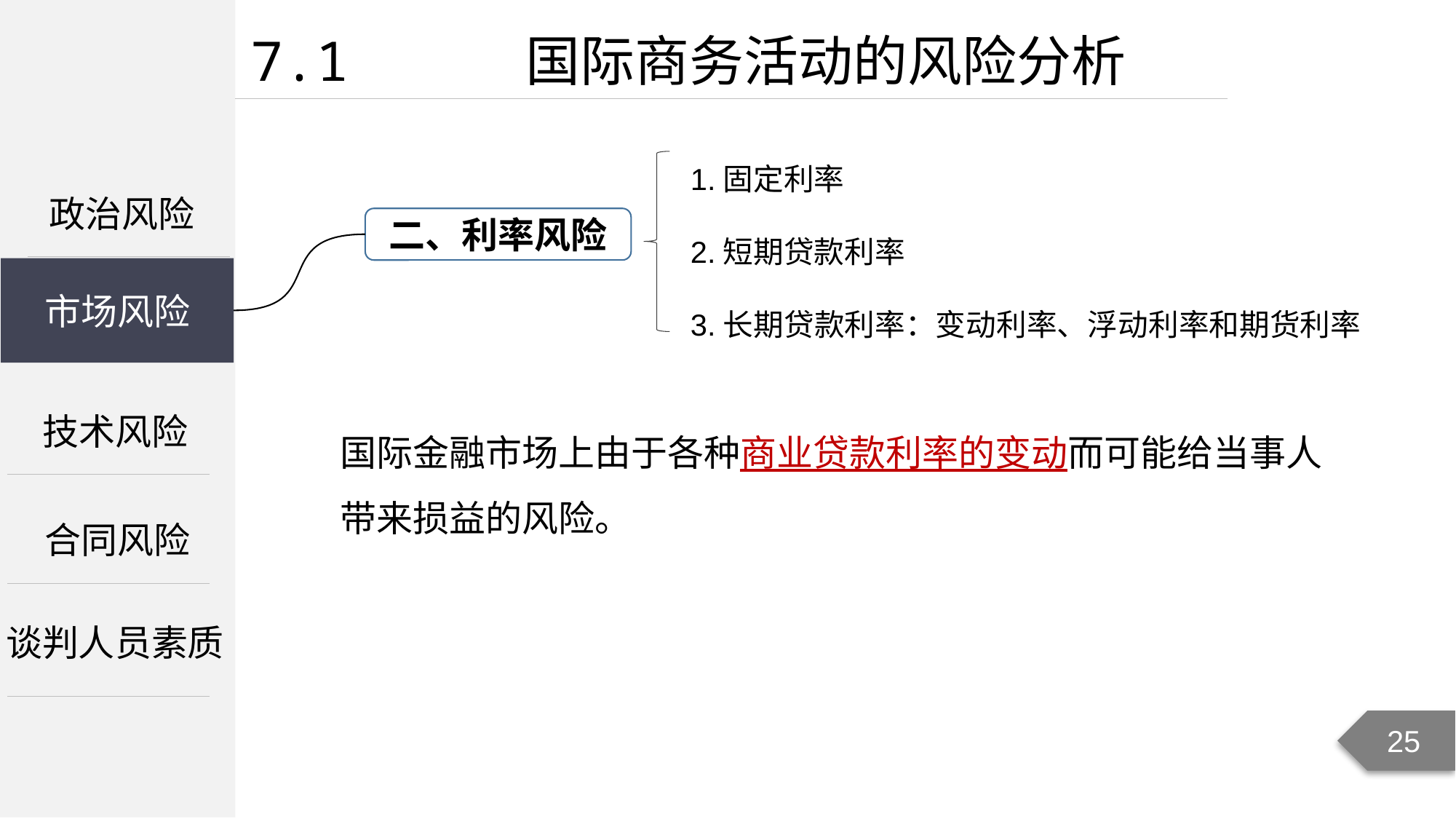

7.1     国际商务活动的风险分析
1.固定利率
2.短期贷款利率
3.长期贷款利率：变动利率、浮动利率和期货利率

政治风险
二、利率风险
市场风险
市场风险
技术风险
国际金融市场上由于各种商业贷款利率的变动而可能给当事人带来损益的风险。
合同风险
谈判人员素质
25